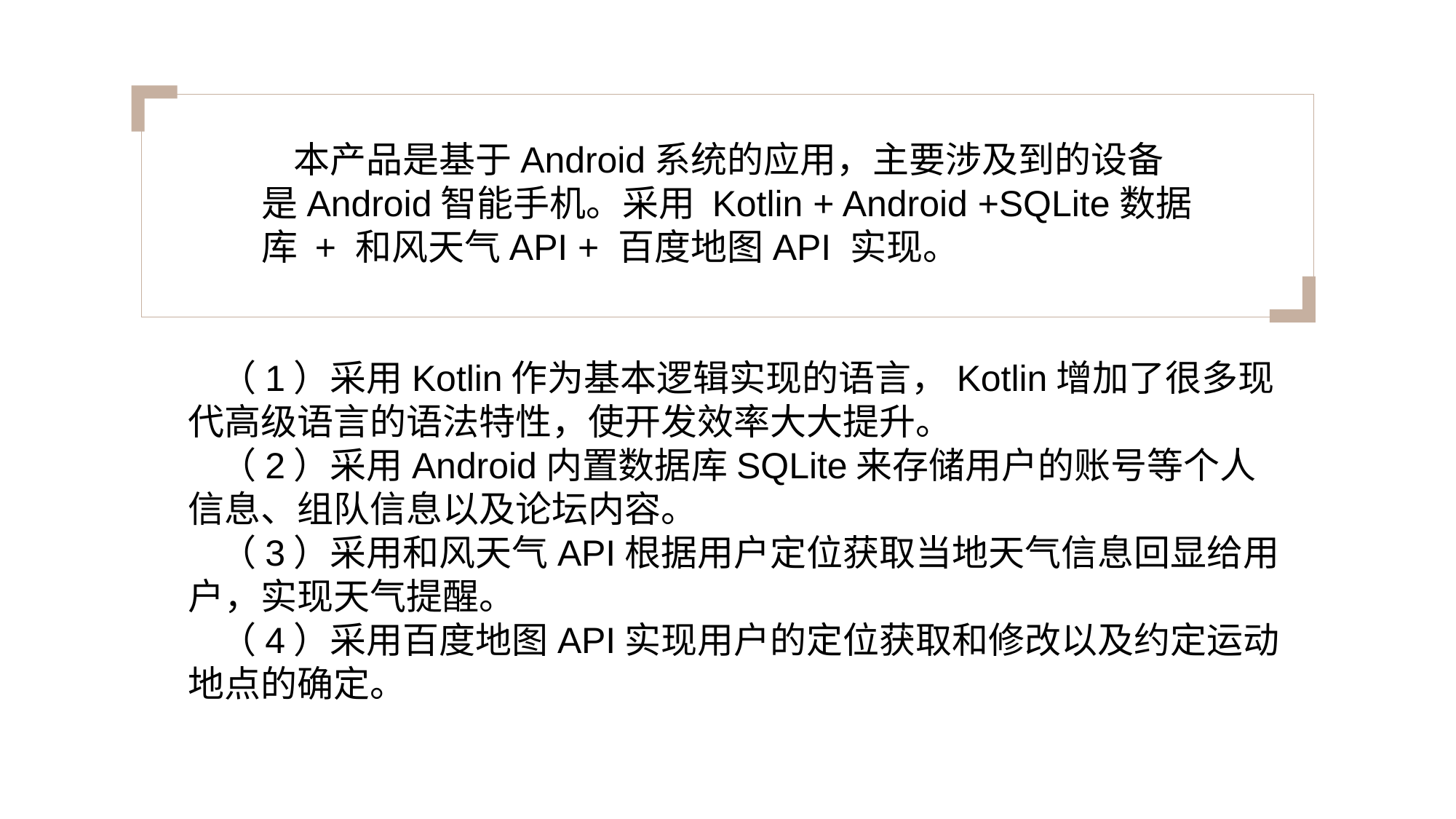

添加
关键字
添加
关键字
添加
关键字
添加
关键字
本产品是基于Android系统的应用，主要涉及到的设备是Android智能手机。采用 Kotlin + Android +SQLite数据库 + 和风天气API + 百度地图API 实现。
（1）采用Kotlin作为基本逻辑实现的语言，Kotlin增加了很多现代高级语言的语法特性，使开发效率大大提升。
（2）采用Android内置数据库SQLite来存储用户的账号等个人信息、组队信息以及论坛内容。
（3）采用和风天气API根据用户定位获取当地天气信息回显给用户，实现天气提醒。
（4）采用百度地图API实现用户的定位获取和修改以及约定运动地点的确定。